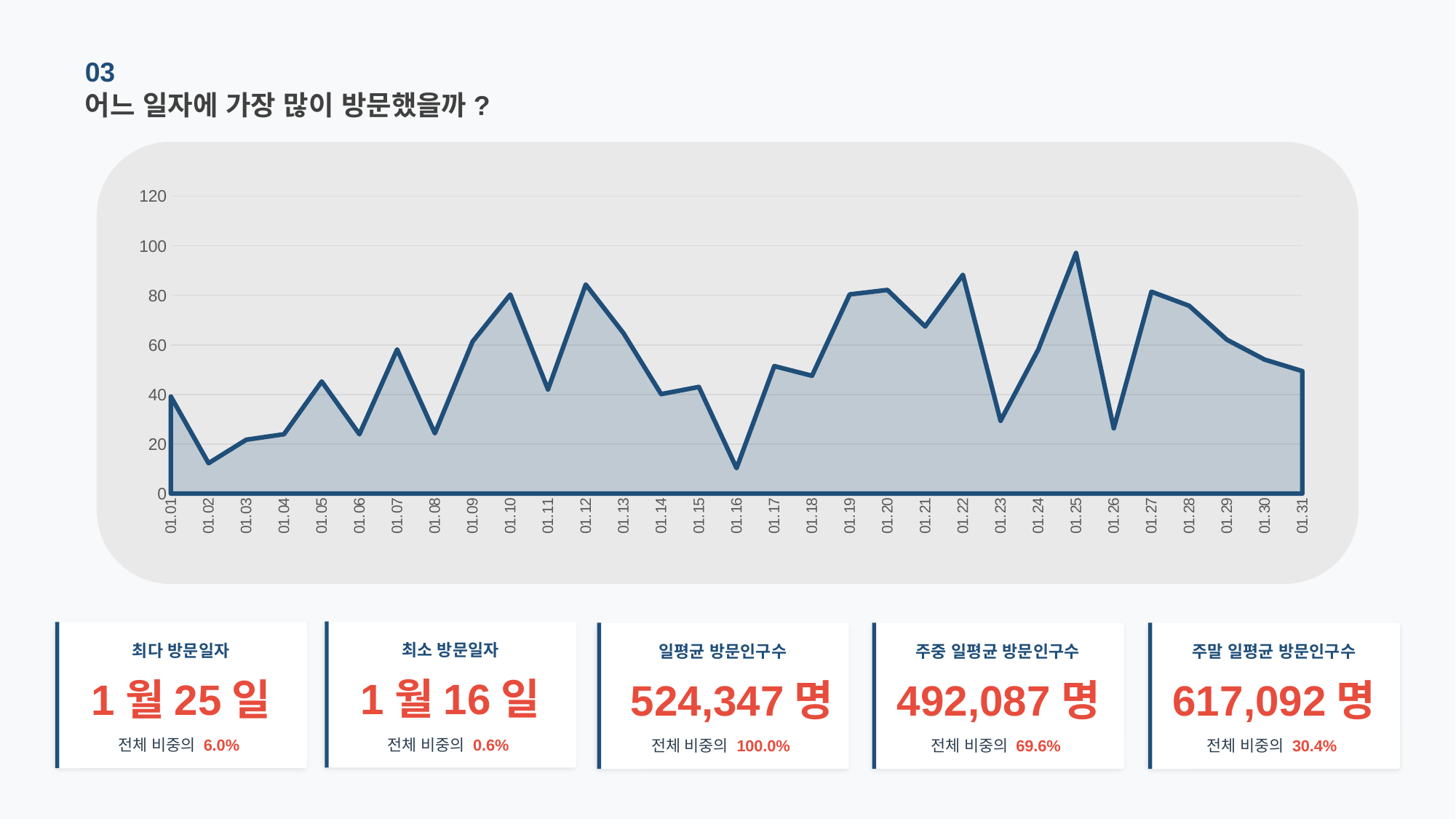

03
어느 일자에 가장 많이 방문했을까?

### Chart

| Category | 방문인구(명) |
|---|---|
| 01.01 | 39.1524 |
| 01.02 | 12.265 |
| 01.03 | 21.7354 |
| 01.04 | 23.9486 |
| 01.05 | 45.2192 |
| 01.06 | 23.9316 |
| 01.07 | 58.1566 |
| 01.08 | 24.288 |
| 01.09 | 61.3293 |
| 01.10 | 80.2876 |
| 01.11 | 41.9961 |
| 01.12 | 84.3312 |
| 01.13 | 64.7198 |
| 01.14 | 40.1156 |
| 01.15 | 43.0169 |
| 01.16 | 10.2539 |
| 01.17 | 51.4288 |
| 01.18 | 47.5034 |
| 01.19 | 80.336 |
| 01.20 | 82.1486 |
| 01.21 | 67.4142 |
| 01.22 | 88.2728 |
| 01.23 | 29.3563 |
| 01.24 | 58.143 |
| 01.25 | 97.0816 |
| 01.26 | 26.3201 |
| 01.27 | 81.4402 |
| 01.28 | 75.7469 |
| 01.29 | 62.0661 |
| 01.30 | 54.0709 |
| 01.31 | 49.3985 |

최소 방문일자
최다 방문일자
주말 일평균 방문인구수
일평균 방문인구수
주중 일평균 방문인구수
1월16일
1월25일
617,092명
524,347명
492,087명
전체 비중의 0.6%
전체 비중의 6.0%
전체 비중의 30.4%
전체 비중의 100.0%
전체 비중의 69.6%